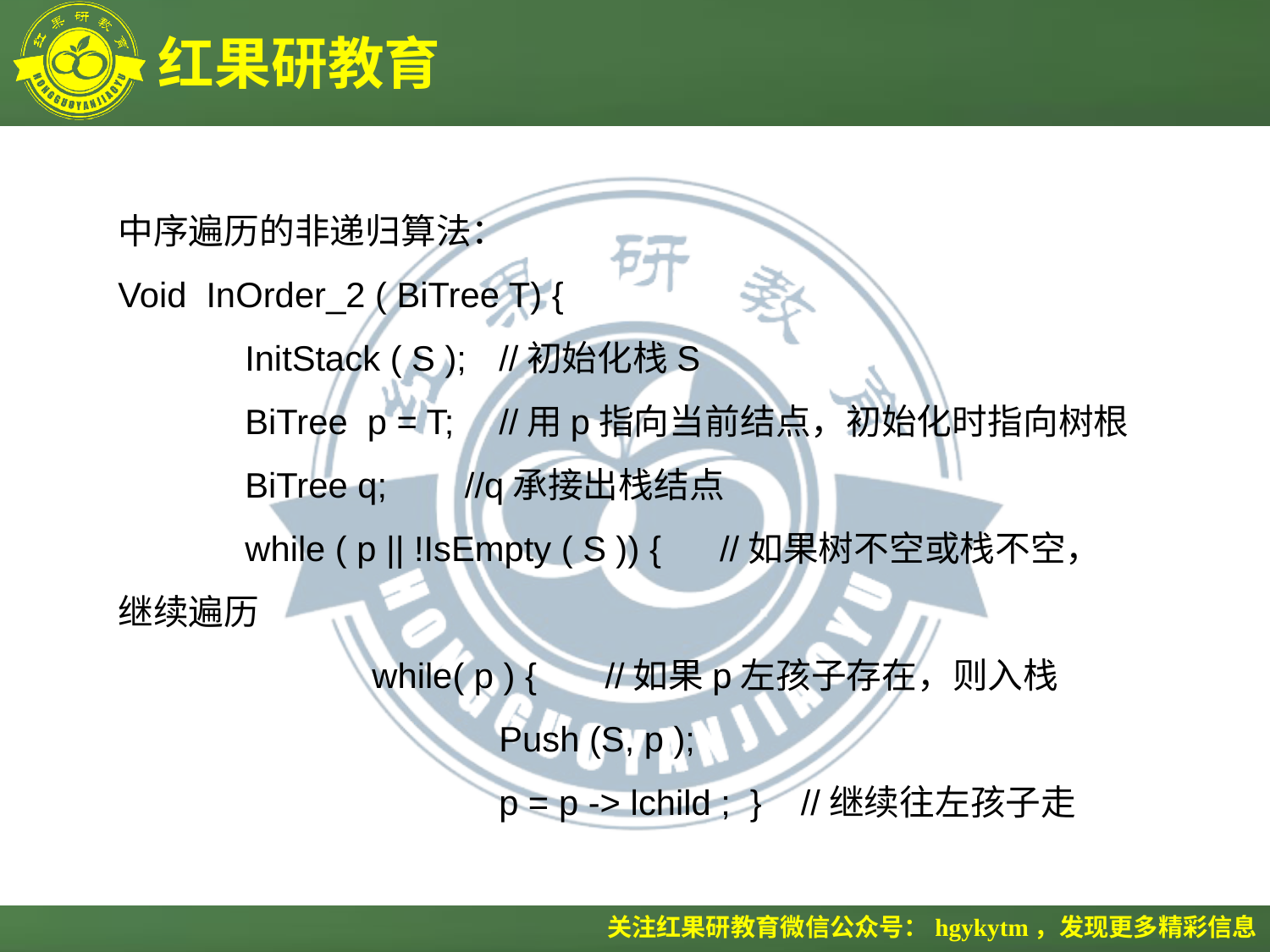

中序遍历的非递归算法：
Void  InOrder_2 ( BiTree T) {
	InitStack ( S );	//初始化栈S
	BiTree  p = T;	//用p指向当前结点，初始化时指向树根
	BiTree q;        //q承接出栈结点
	while ( p || !IsEmpty ( S )) {      //如果树不空或栈不空，继续遍历
		while( p ) {       //如果p左孩子存在，则入栈
			Push (S, p );
			p = p -> lchild ;  }    //继续往左孩子走